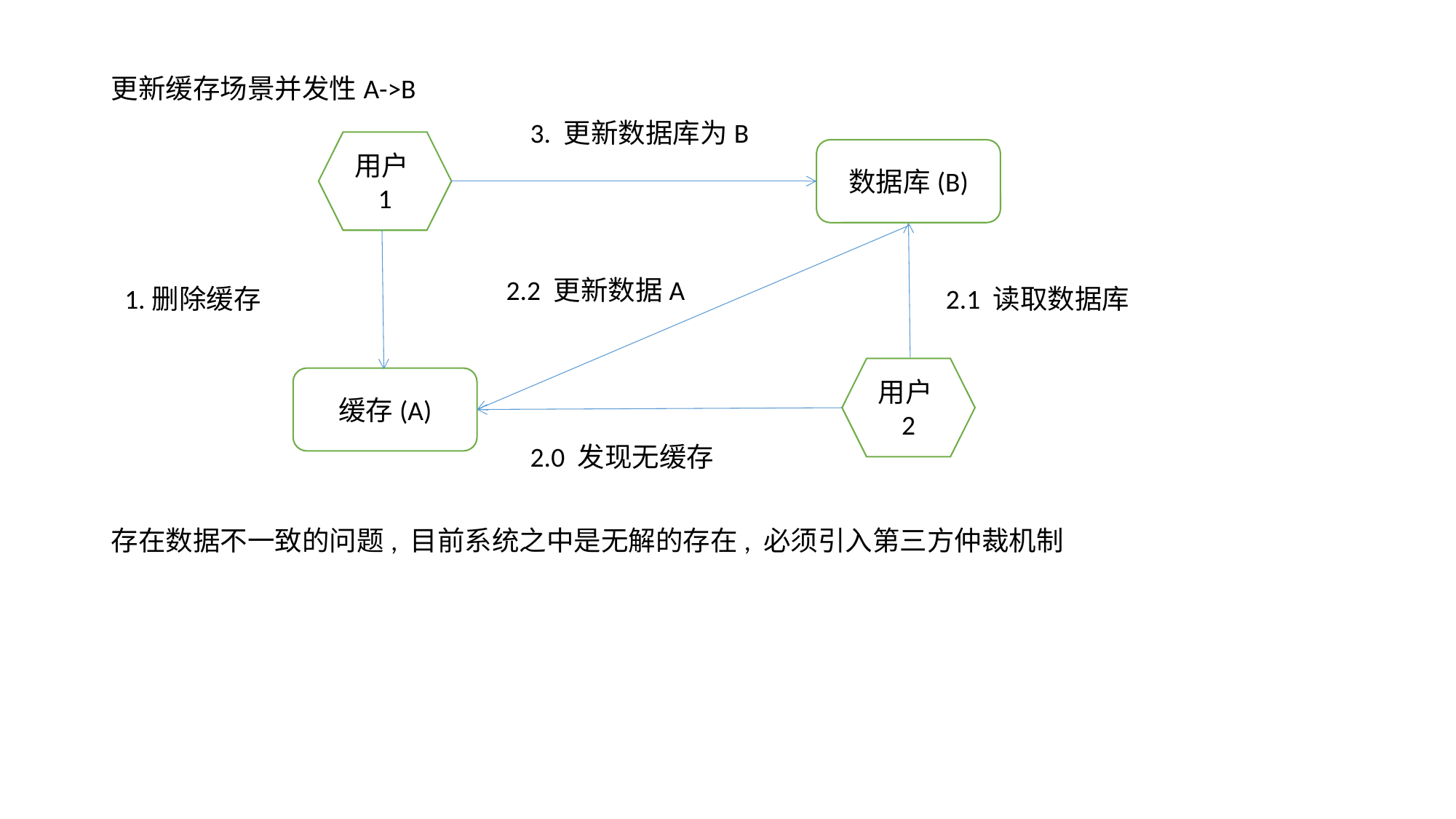

更新缓存场景并发性A->B
3. 更新数据库为B
用户1
数据库(B)
2.2 更新数据A
1.删除缓存
2.1 读取数据库
用户2
缓存(A)
2.0 发现无缓存
存在数据不一致的问题, 目前系统之中是无解的存在, 必须引入第三方仲裁机制